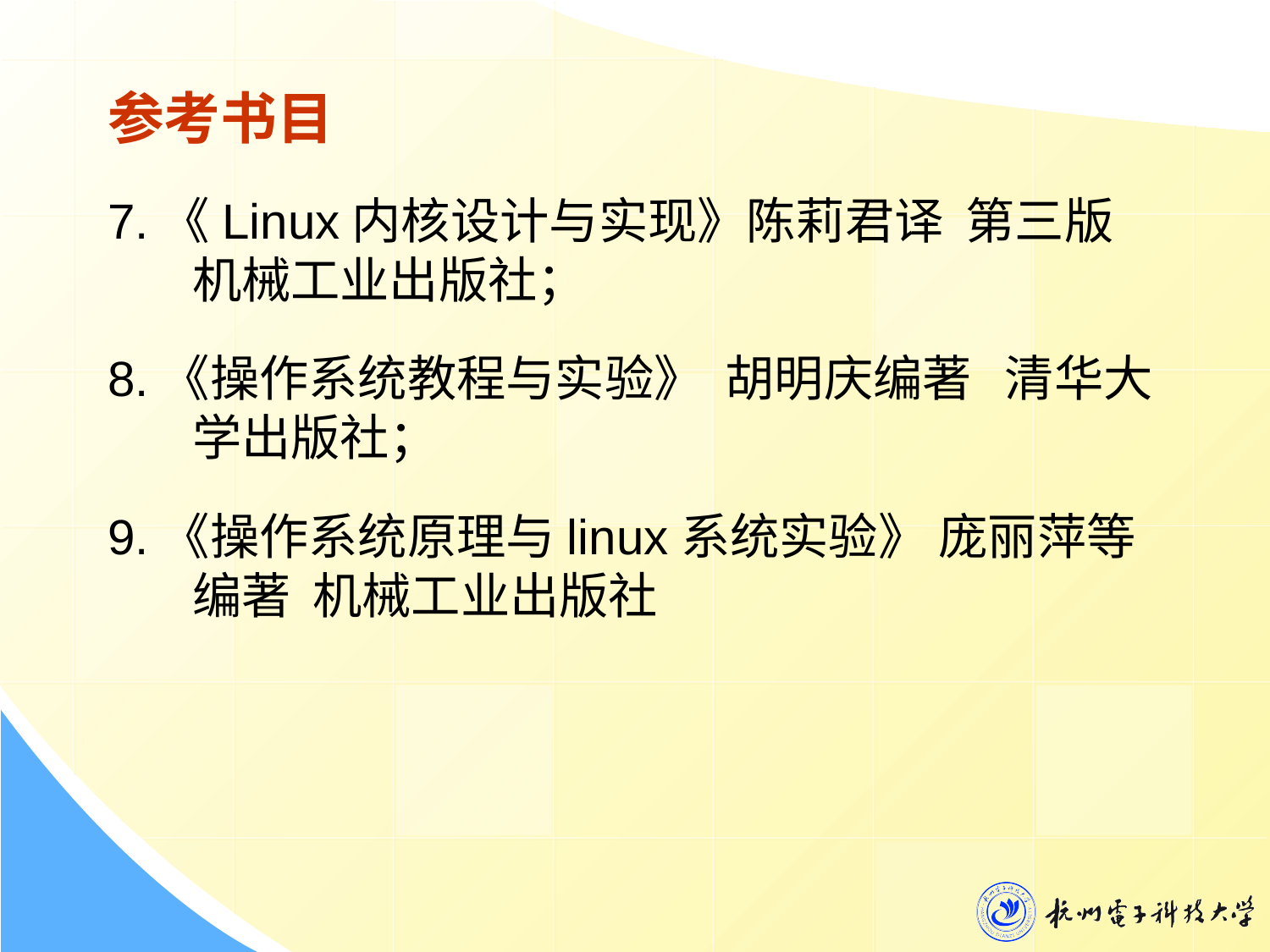

参考书目
7.《Linux内核设计与实现》陈莉君译  第三版    机械工业出版社；
8.《操作系统教程与实验》  胡明庆编著   清华大学出版社；
9.《操作系统原理与linux系统实验》 庞丽萍等编著  机械工业出版社